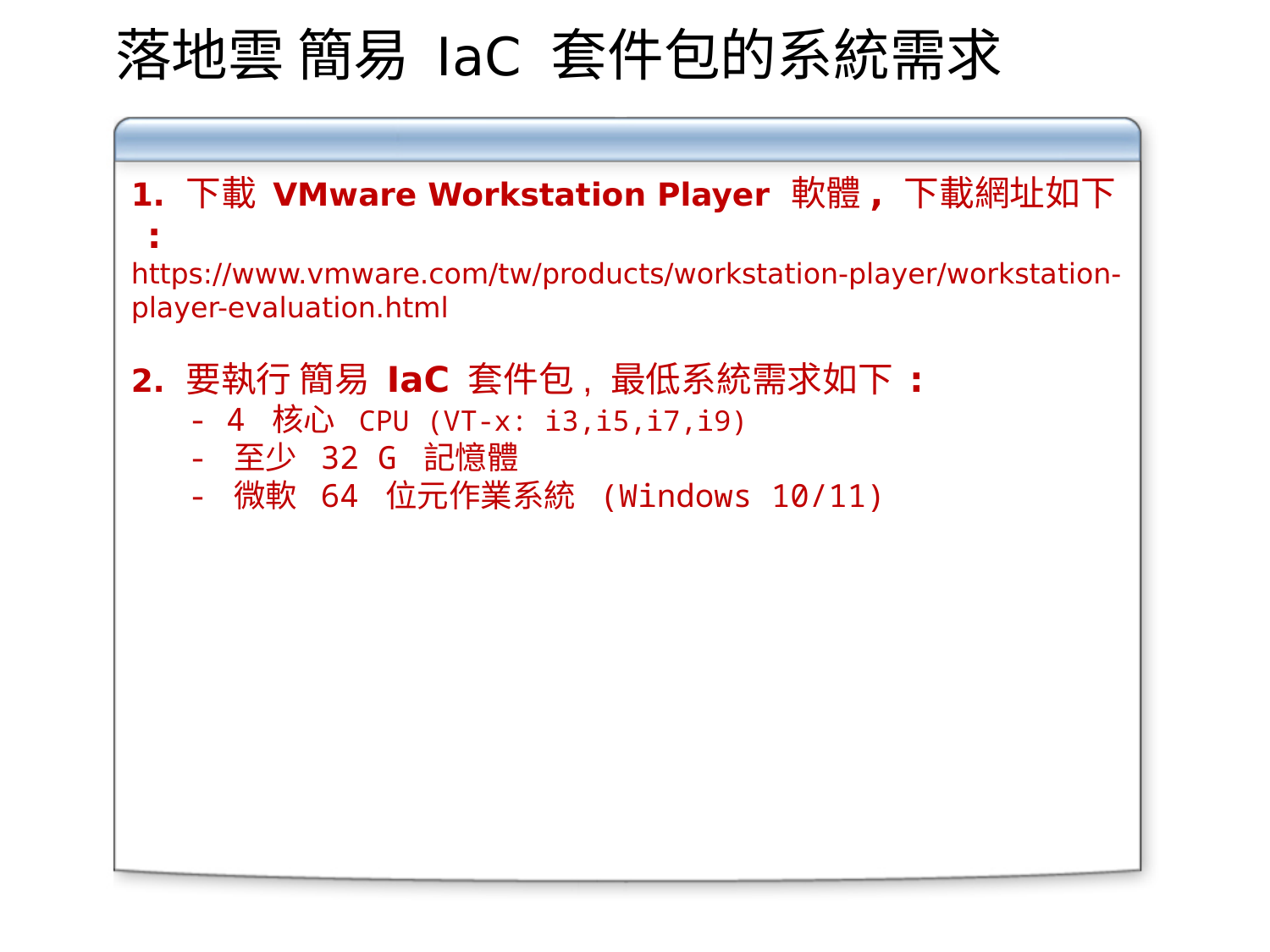

# 落地雲 簡易 IaC 套件包的系統需求
1. 下載 VMware Workstation Player 軟體, 下載網址如下 :
https://www.vmware.com/tw/products/workstation-player/workstation-player-evaluation.html

2. 要執行 簡易 IaC 套件包, 最低系統需求如下 :
   - 4 核心 CPU (VT-x: i3,i5,i7,i9)
   - 至少 32 G 記憶體
   - 微軟 64 位元作業系統 (Windows 10/11)